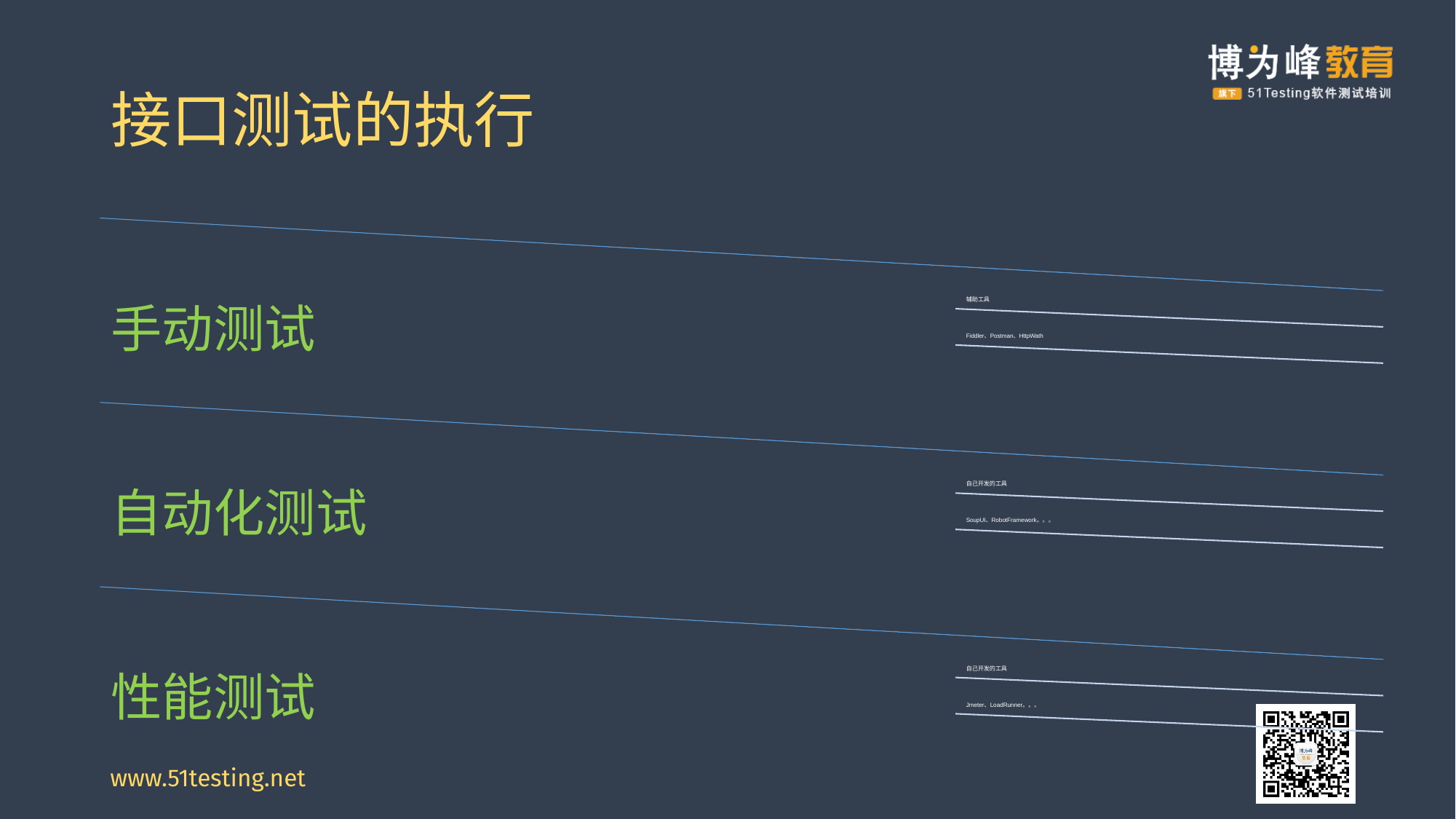

# 接口测试的执行
手动测试
辅助工具
Fiddler、Postman、HttpWath
自动化测试
自己开发的工具
SoupUI、RobotFramework。。。
性能测试
自己开发的工具
Jmeter、LoadRunner。。。